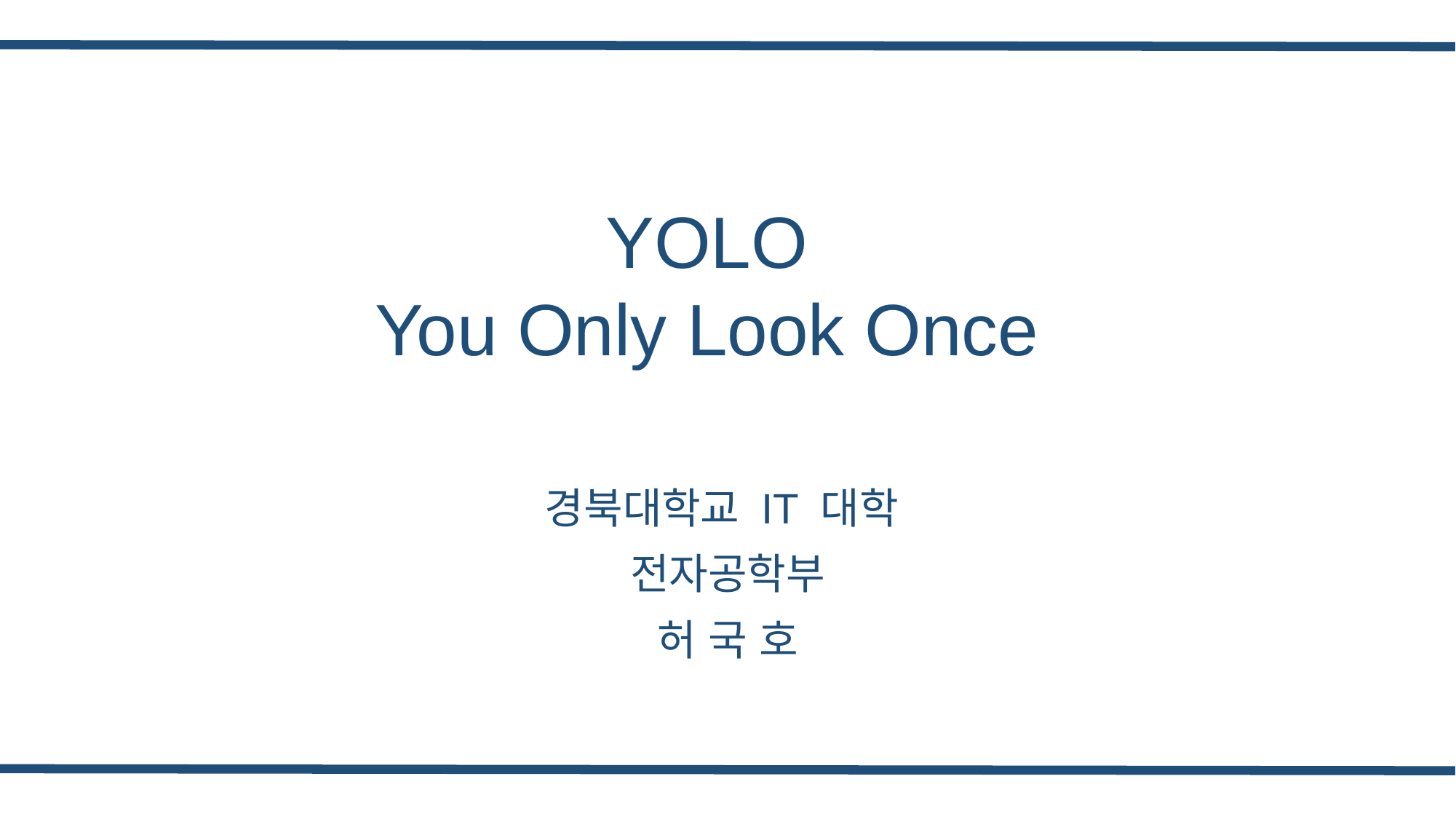

# YOLO You Only Look Once
경북대학교 IT 대학
전자공학부
허 국 호